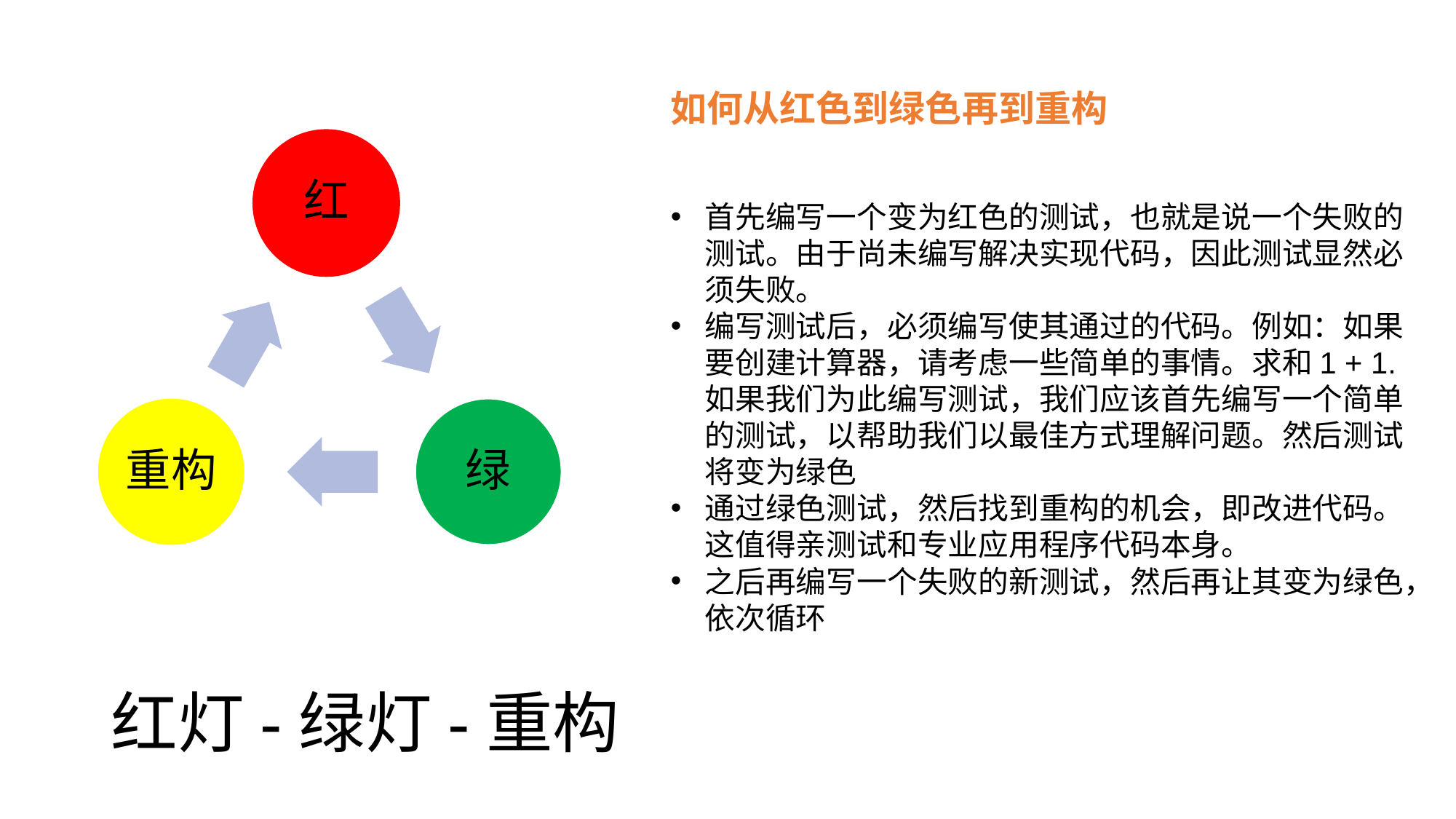

如何从红色到绿色再到重构

首先编写一个变为红色的测试，也就是说一个失败的测试。由于尚未编写解决实现代码，因此测试显然必须失败。
编写测试后，必须编写使其通过的代码。例如：如果要创建计算器，请考虑一些简单的事情。求和1 + 1.如果我们为此编写测试，我们应该首先编写一个简单的测试，以帮助我们以最佳方式理解问题。然后测试将变为绿色
通过绿色测试，然后找到重构的机会，即改进代码。这值得亲测试和专业应用程序代码本身。
之后再编写一个失败的新测试，然后再让其变为绿色，依次循环

红

绿

重构

# 红灯-绿灯-重构